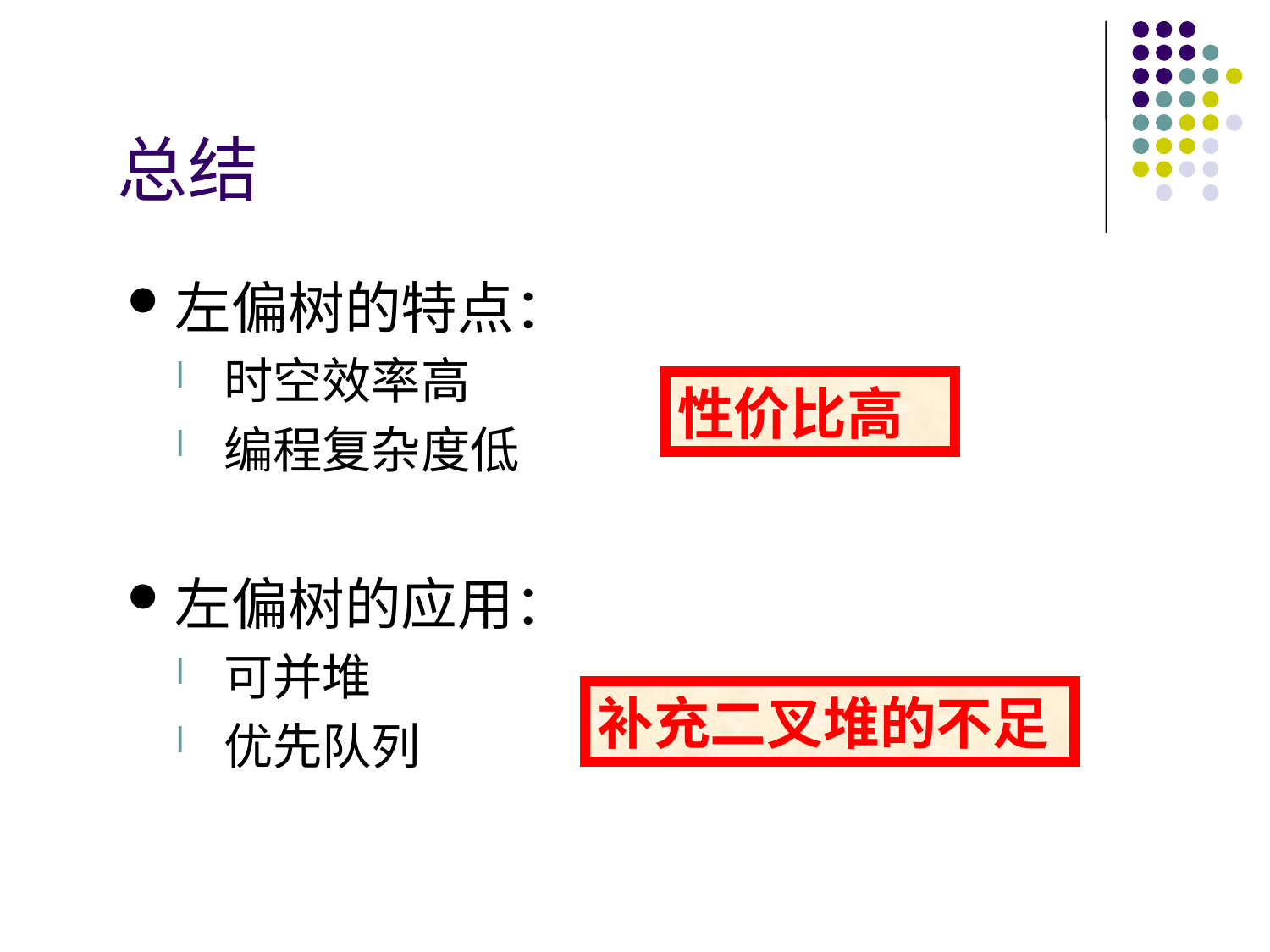

# 总结
左偏树的特点：
时空效率高
编程复杂度低

左偏树的应用：
可并堆
优先队列
性价比高
补充二叉堆的不足
27